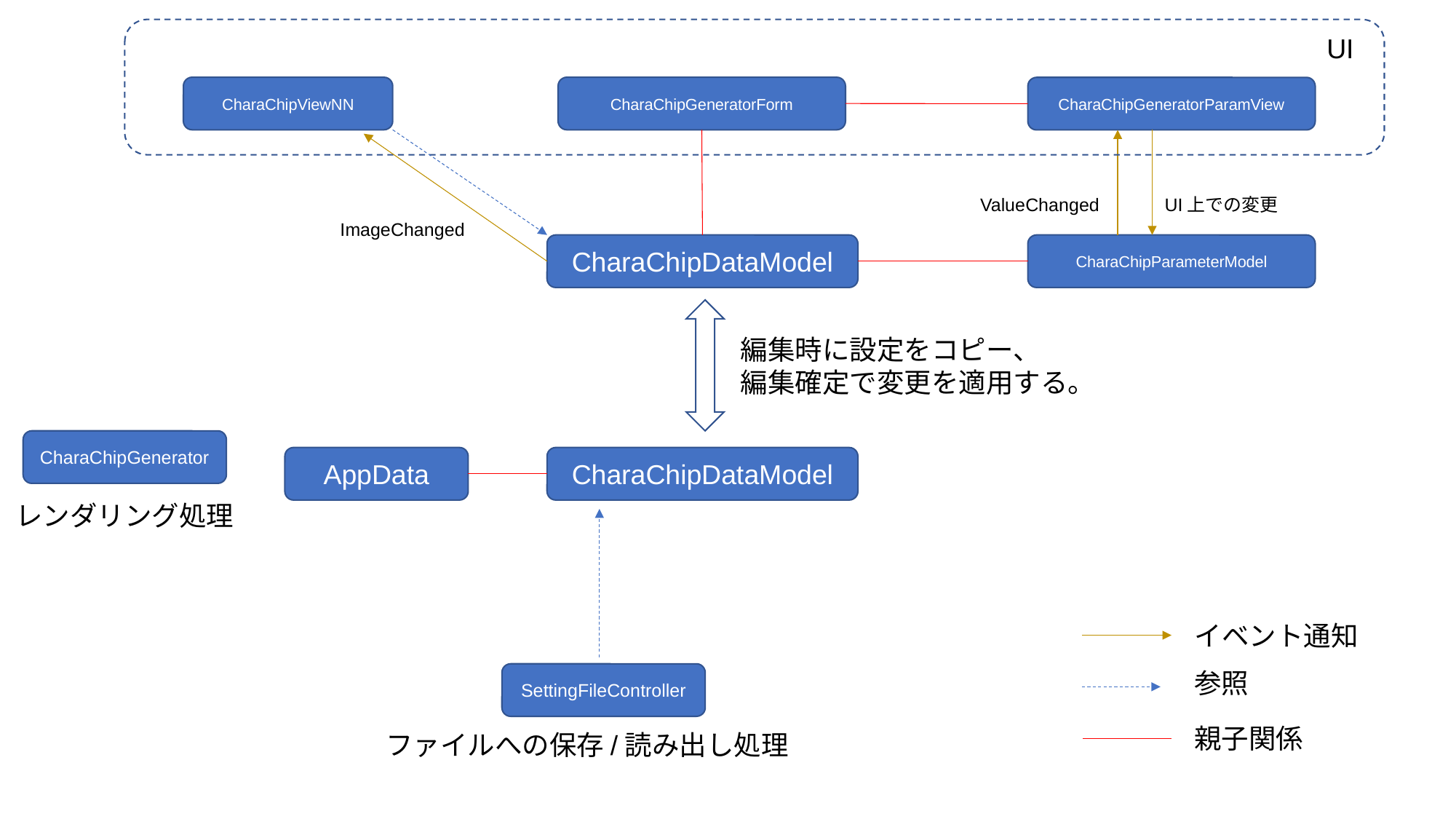

UI
CharaChipViewNN
CharaChipGeneratorForm
CharaChipGeneratorParamView
ValueChanged
UI上での変更
ImageChanged
CharaChipDataModel
CharaChipParameterModel

編集時に設定をコピー、
編集確定で変更を適用する。
CharaChipGenerator
AppData
CharaChipDataModel
レンダリング処理
イベント通知
参照
SettingFileController
親子関係
ファイルへの保存/読み出し処理